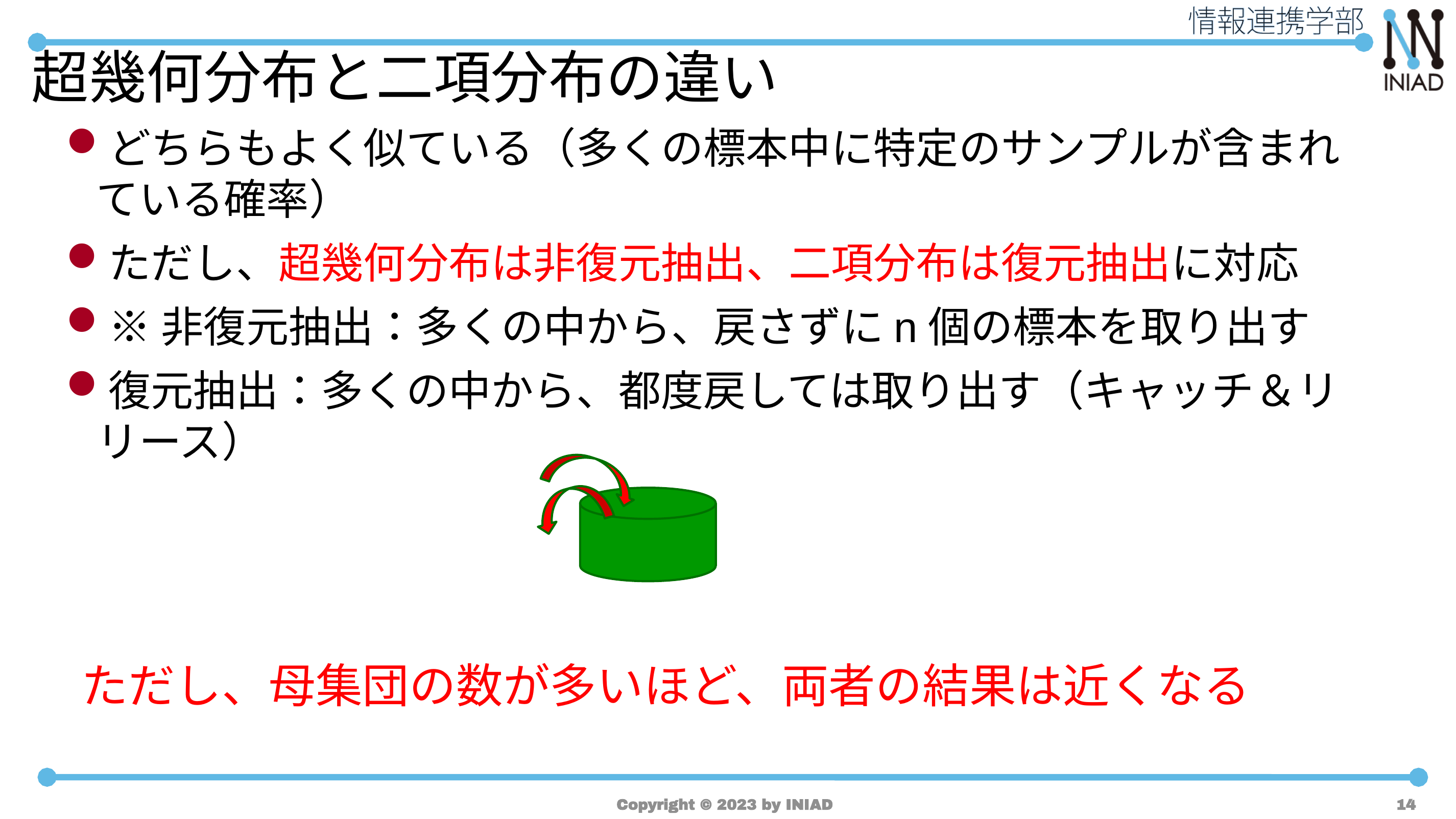

# 超幾何分布と二項分布の違い
どちらもよく似ている（多くの標本中に特定のサンプルが含まれている確率）
ただし、超幾何分布は非復元抽出、二項分布は復元抽出に対応
※非復元抽出：多くの中から、戻さずにn個の標本を取り出す
復元抽出：多くの中から、都度戻しては取り出す（キャッチ＆リリース）

ただし、母集団の数が多いほど、両者の結果は近くなる
Copyright © 2023 by INIAD
14